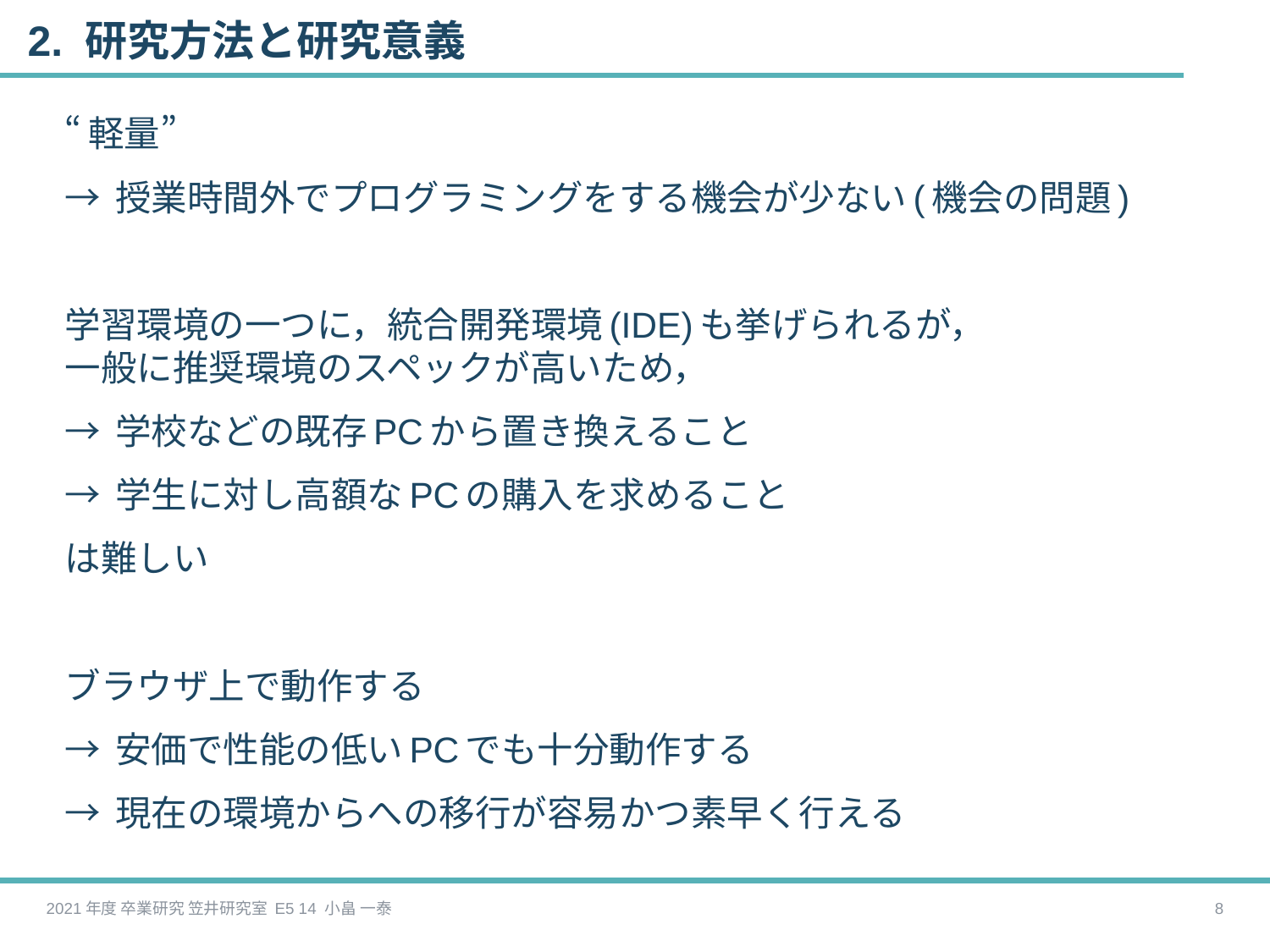

# 2. 研究方法と研究意義
“軽量”
→ 授業時間外でプログラミングをする機会が少ない(機会の問題)

学習環境の一つに，統合開発環境(IDE)も挙げられるが，
一般に推奨環境のスペックが高いため，
→ 学校などの既存PCから置き換えること
→ 学生に対し高額なPCの購入を求めること
は難しい

ブラウザ上で動作する
→ 安価で性能の低いPCでも十分動作する
→ 現在の環境からへの移行が容易かつ素早く行える
2021年度 卒業研究 笠井研究室 E5 14 小畠 一泰
8